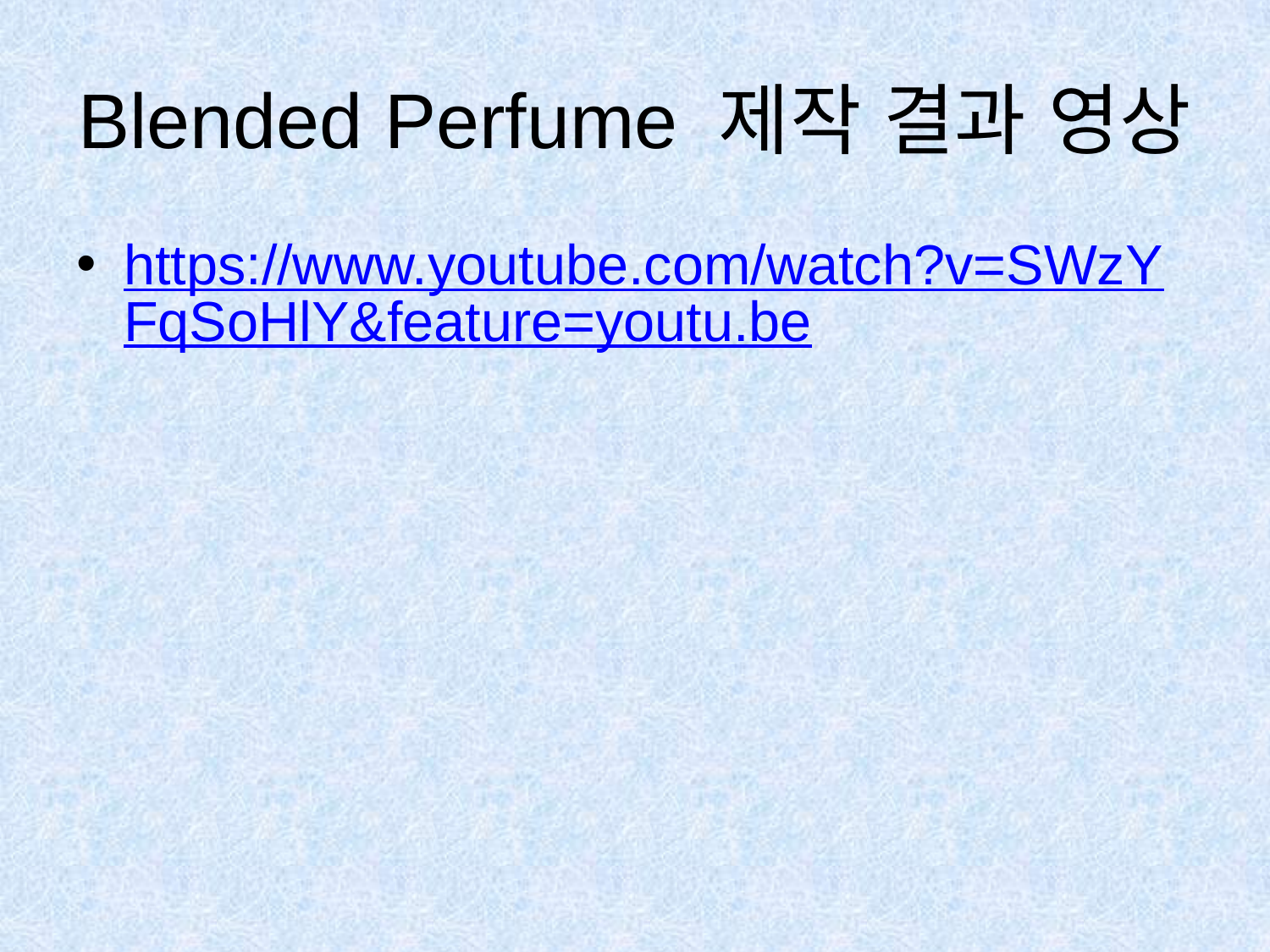

# Blended Perfume 제작 결과 영상
https://www.youtube.com/watch?v=SWzYFqSoHlY&feature=youtu.be